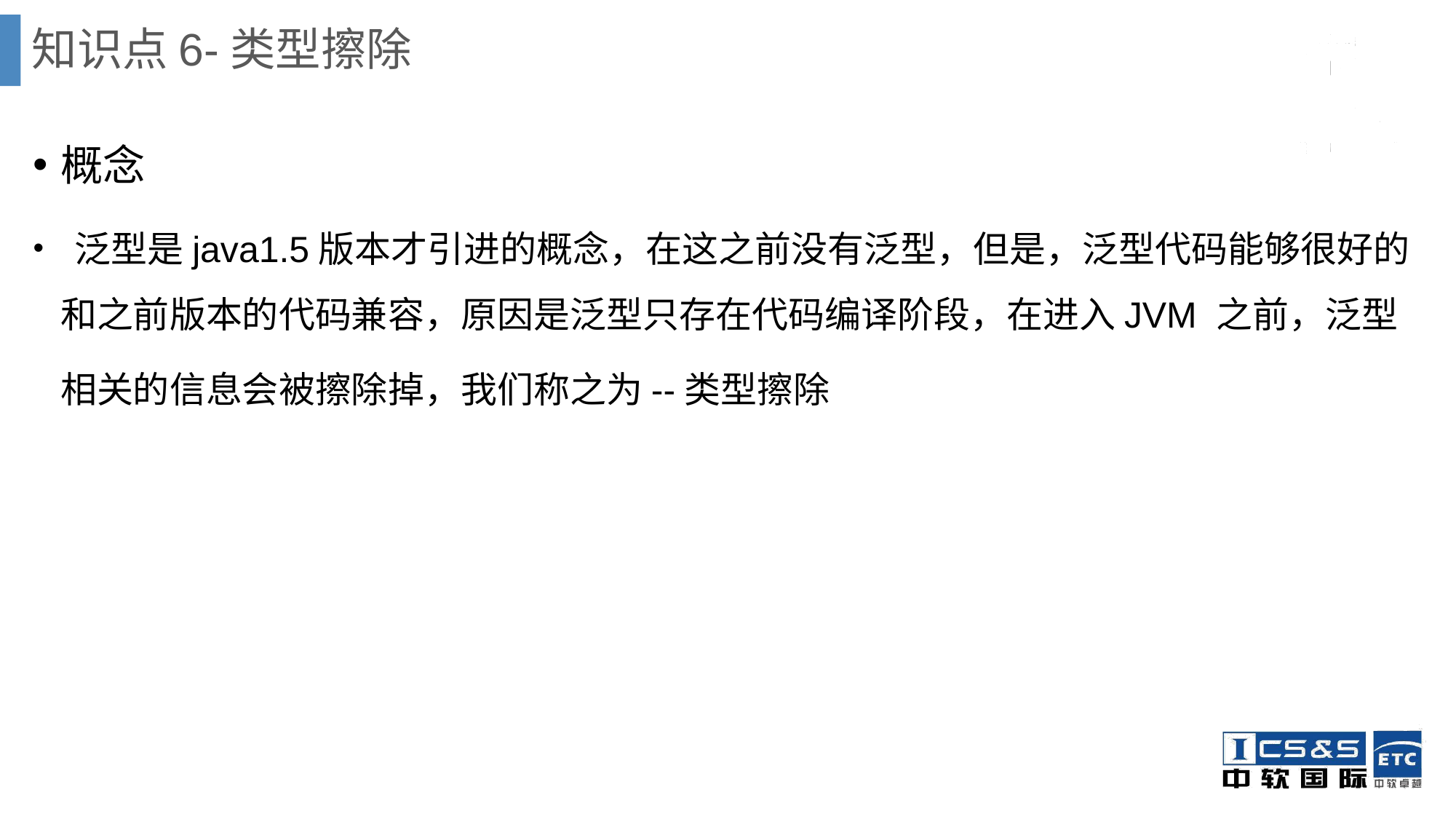

# 知识点6-类型擦除
概念
 泛型是java1.5版本才引进的概念，在这之前没有泛型，但是，泛型代码能够很好的和之前版本的代码兼容，原因是泛型只存在代码编译阶段，在进入JVM 之前，泛型相关的信息会被擦除掉，我们称之为--类型擦除